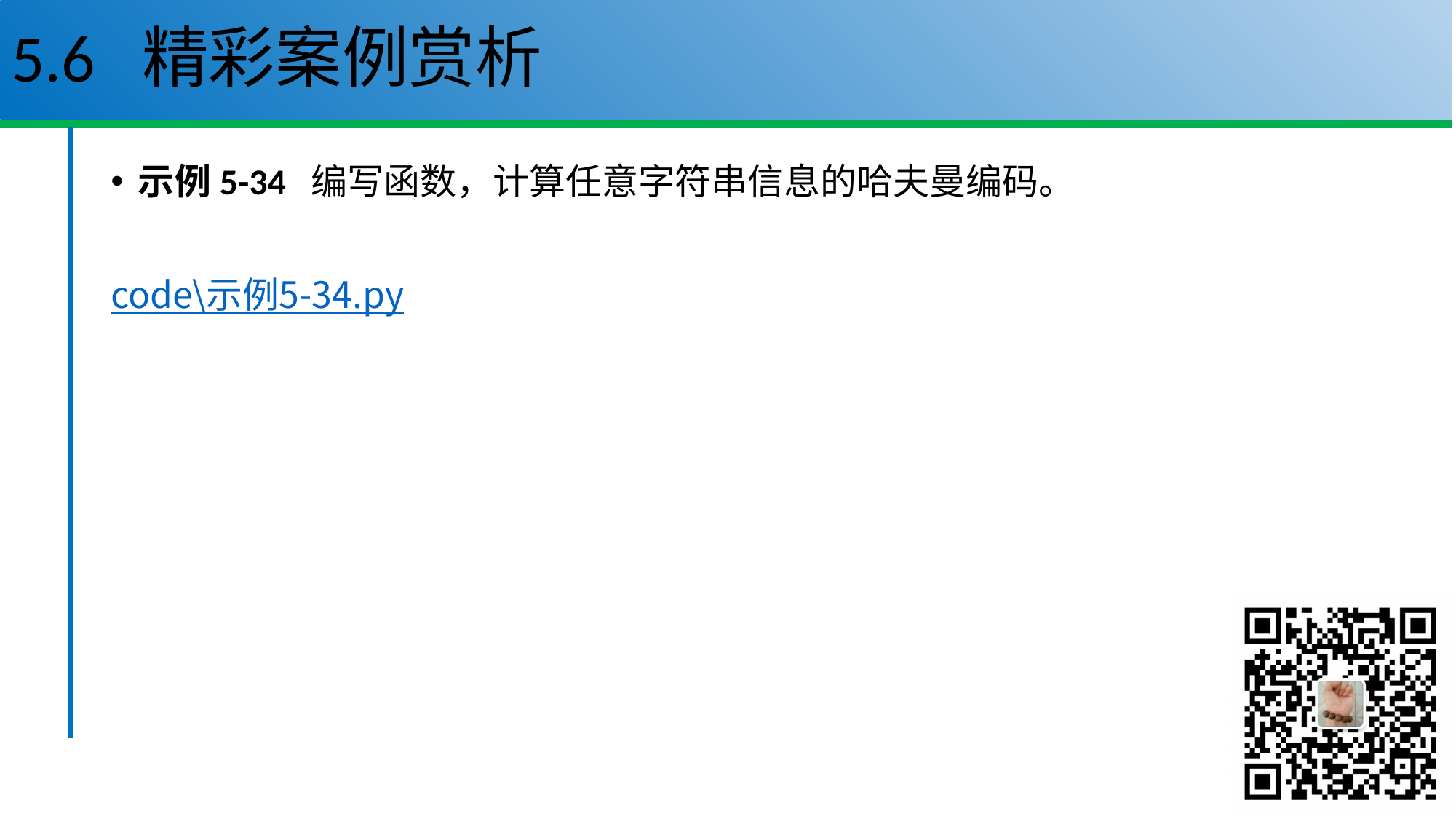

# 5.6  精彩案例赏析
示例5-34  编写函数，计算任意字符串信息的哈夫曼编码。

code\示例5-34.py
135